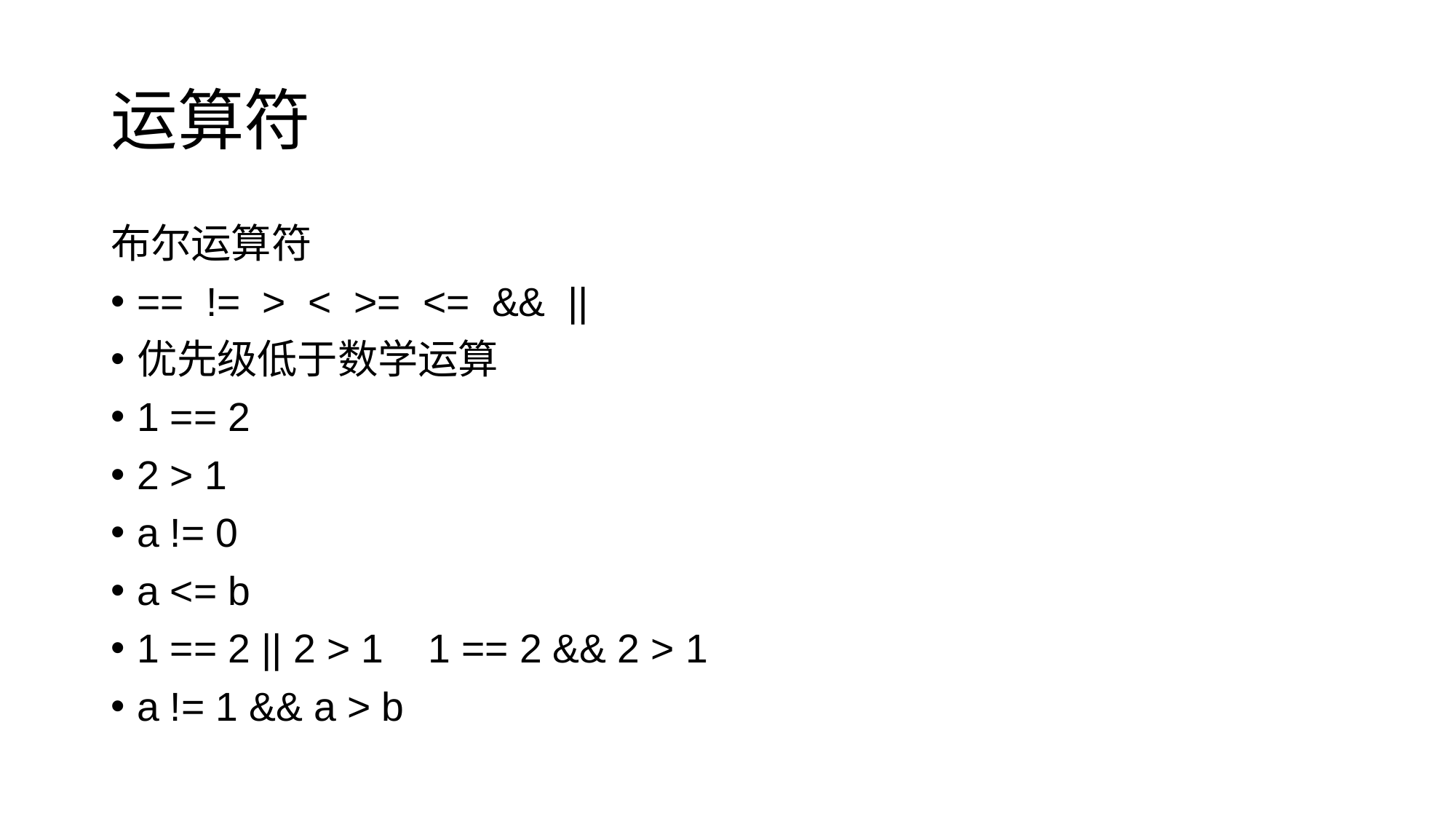

# 运算符
布尔运算符
==  !=  >  <  >=  <=  &&  ||
优先级低于数学运算
1 == 2
2 > 1
a != 0
a <= b
1 == 2 || 2 > 1    1 == 2 && 2 > 1
a != 1 && a > b